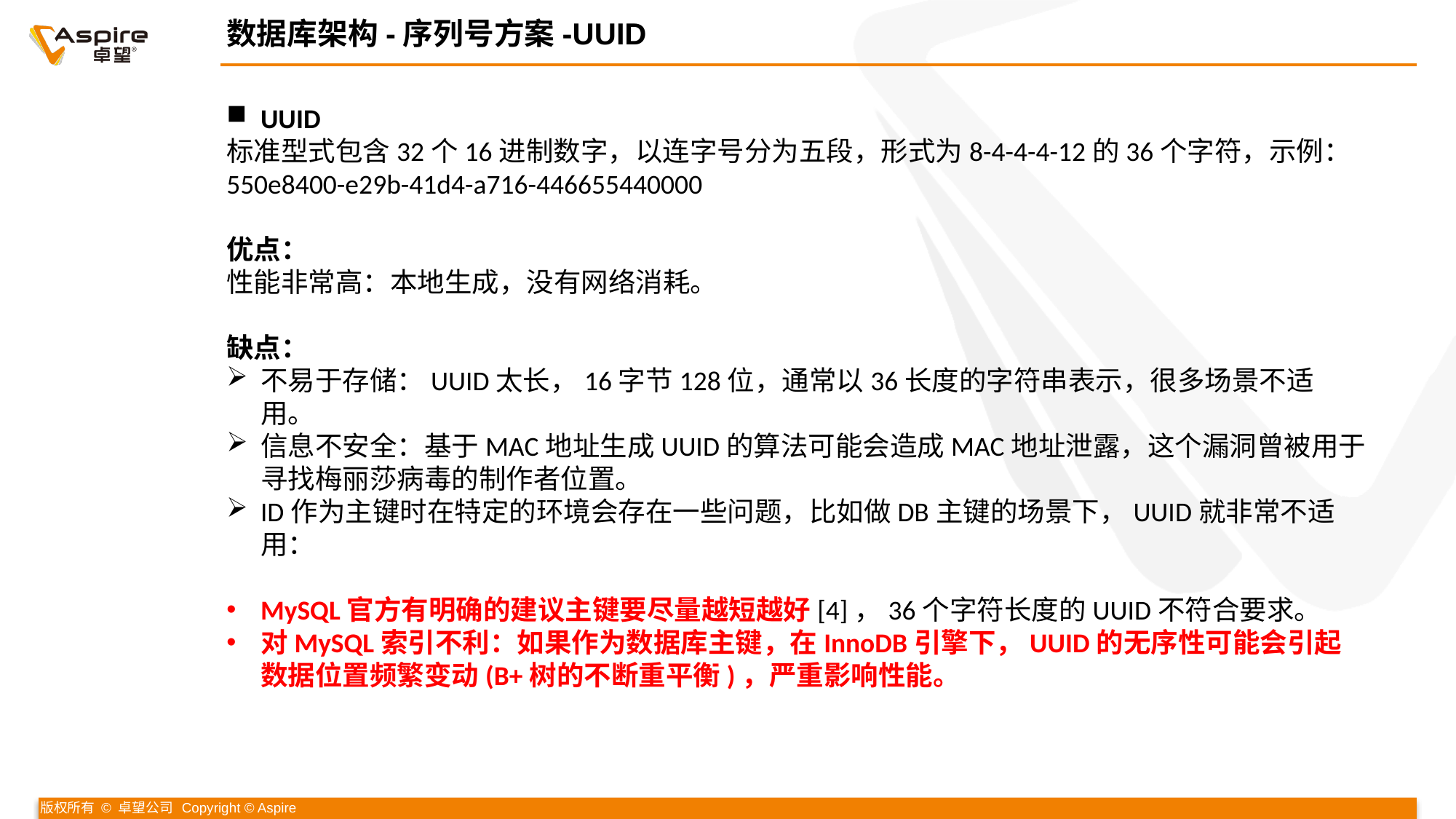

数据库架构-序列号方案-UUID
UUID
标准型式包含32个16进制数字，以连字号分为五段，形式为8-4-4-4-12的36个字符，示例：550e8400-e29b-41d4-a716-446655440000

优点：
性能非常高：本地生成，没有网络消耗。

缺点：
不易于存储：UUID太长，16字节128位，通常以36长度的字符串表示，很多场景不适用。
信息不安全：基于MAC地址生成UUID的算法可能会造成MAC地址泄露，这个漏洞曾被用于寻找梅丽莎病毒的制作者位置。
ID作为主键时在特定的环境会存在一些问题，比如做DB主键的场景下，UUID就非常不适用：

MySQL官方有明确的建议主键要尽量越短越好[4]，36个字符长度的UUID不符合要求。
对MySQL索引不利：如果作为数据库主键，在InnoDB引擎下，UUID的无序性可能会引起数据位置频繁变动(B+树的不断重平衡)，严重影响性能。